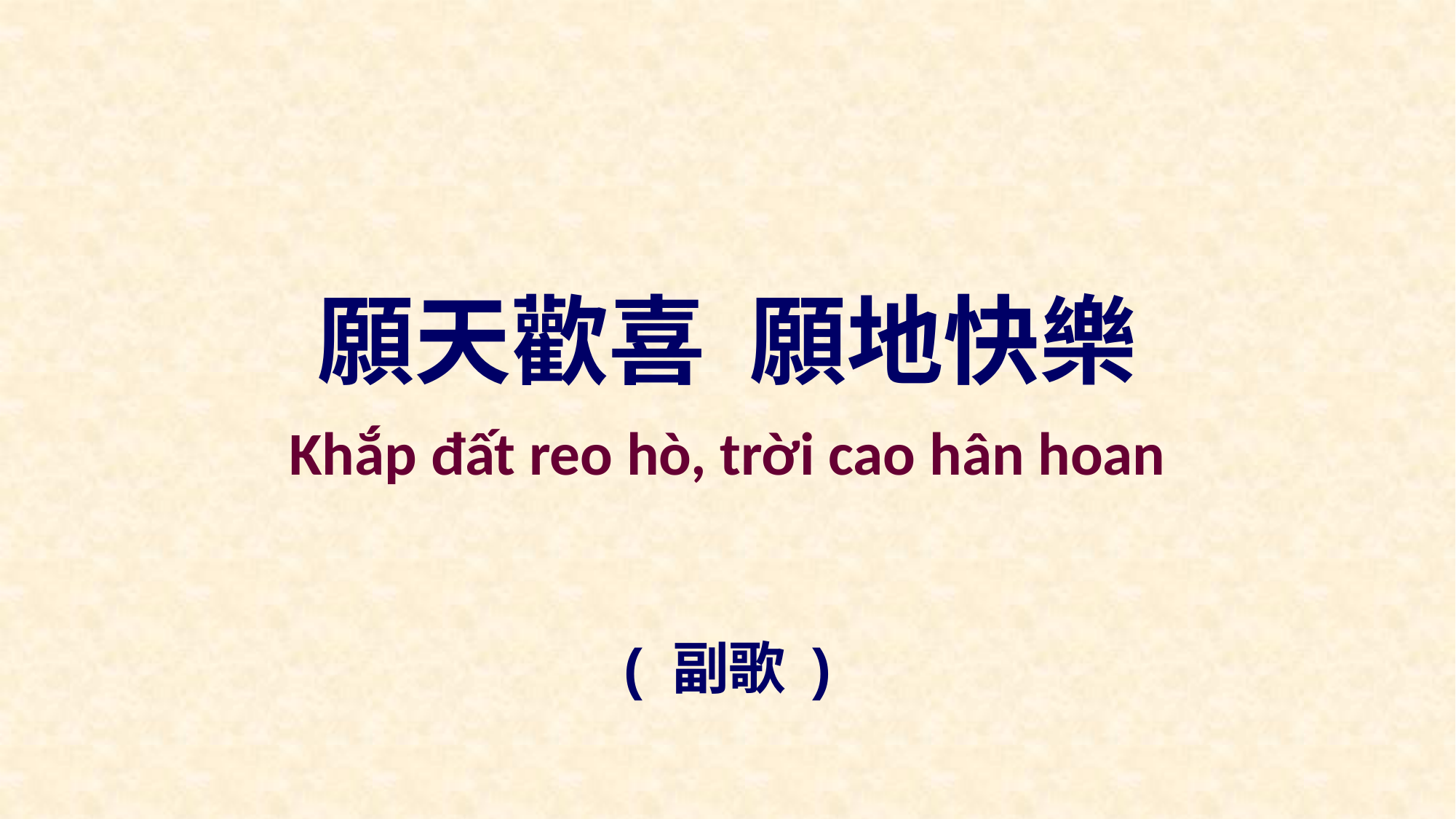

願天歡喜  願地快樂
Khắp đất reo hò, trời cao hân hoan
( 副歌 )